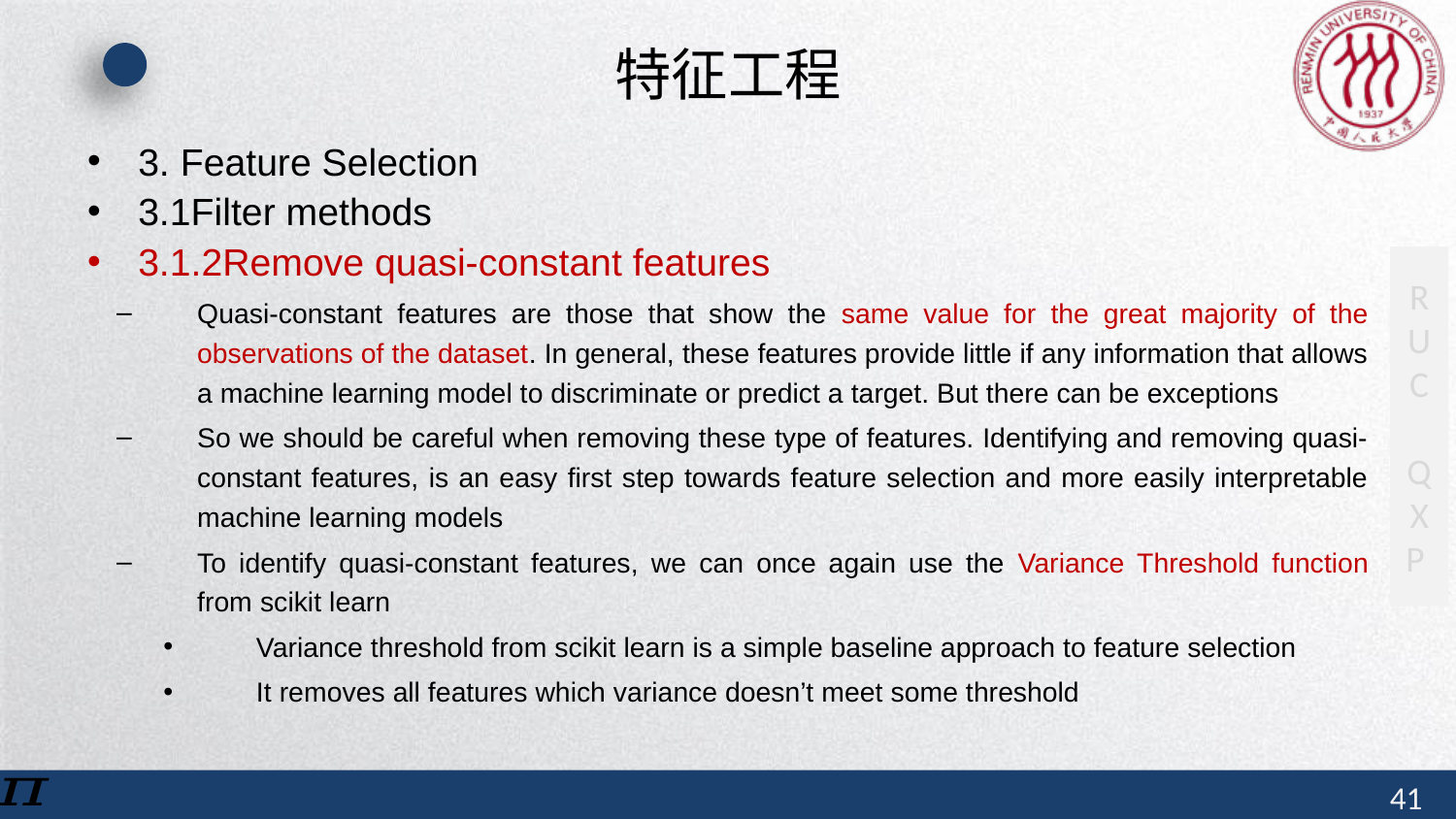

# 特征工程
3. Feature Selection
3.1Filter methods
3.1.2Remove quasi-constant features
Quasi-constant features are those that show the same value for the great majority of the observations of the dataset. In general, these features provide little if any information that allows a machine learning model to discriminate or predict a target. But there can be exceptions
So we should be careful when removing these type of features. Identifying and removing quasi-constant features, is an easy first step towards feature selection and more easily interpretable machine learning models
To identify quasi-constant features, we can once again use the Variance Threshold function from scikit learn
Variance threshold from scikit learn is a simple baseline approach to feature selection
It removes all features which variance doesn’t meet some threshold